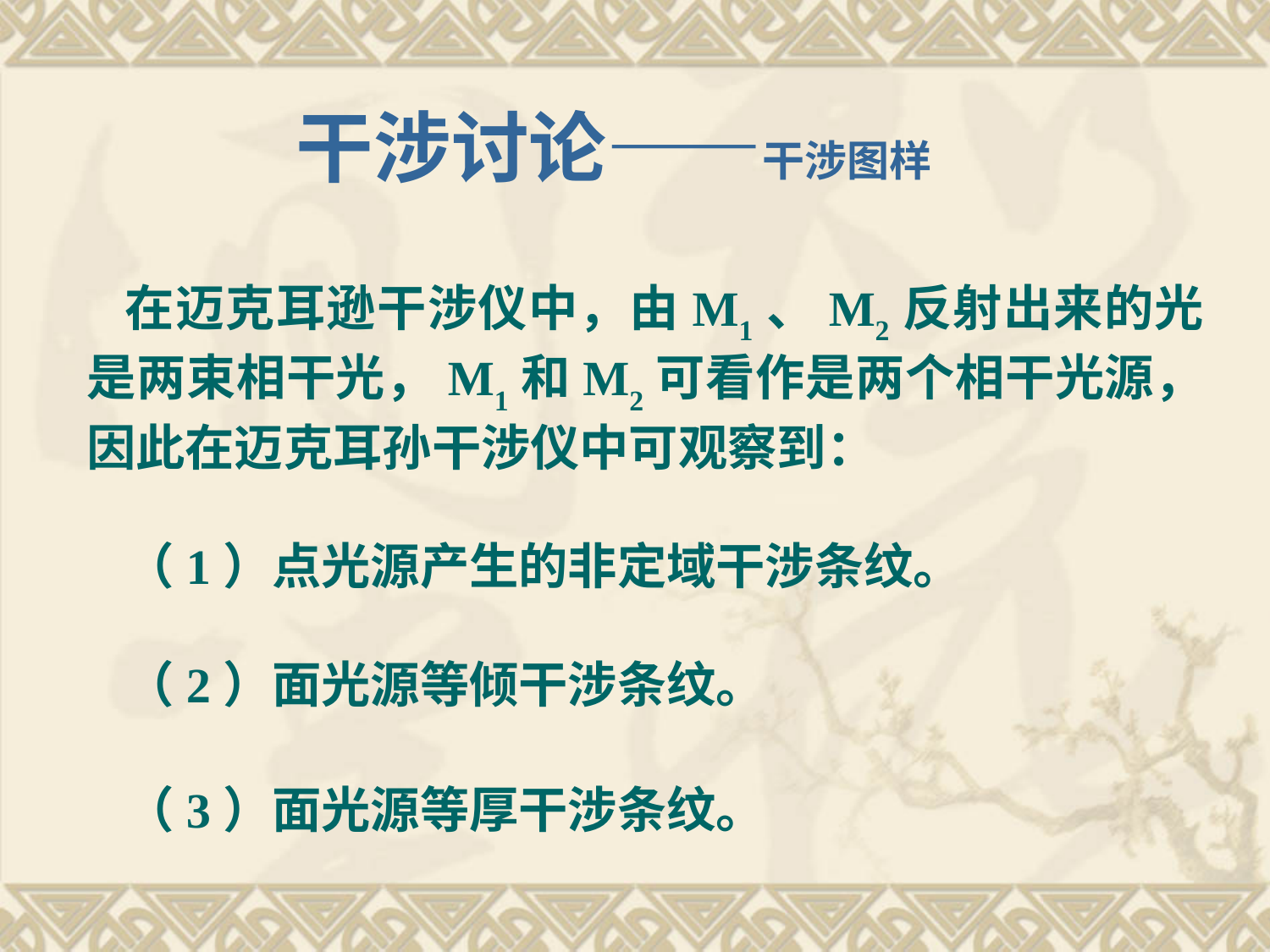

# 干涉讨论——干涉图样
在迈克耳逊干涉仪中，由M1、M2反射出来的光是两束相干光，M1和M2可看作是两个相干光源，因此在迈克耳孙干涉仪中可观察到：

（1）点光源产生的非定域干涉条纹。

（2）面光源等倾干涉条纹。

（3）面光源等厚干涉条纹。